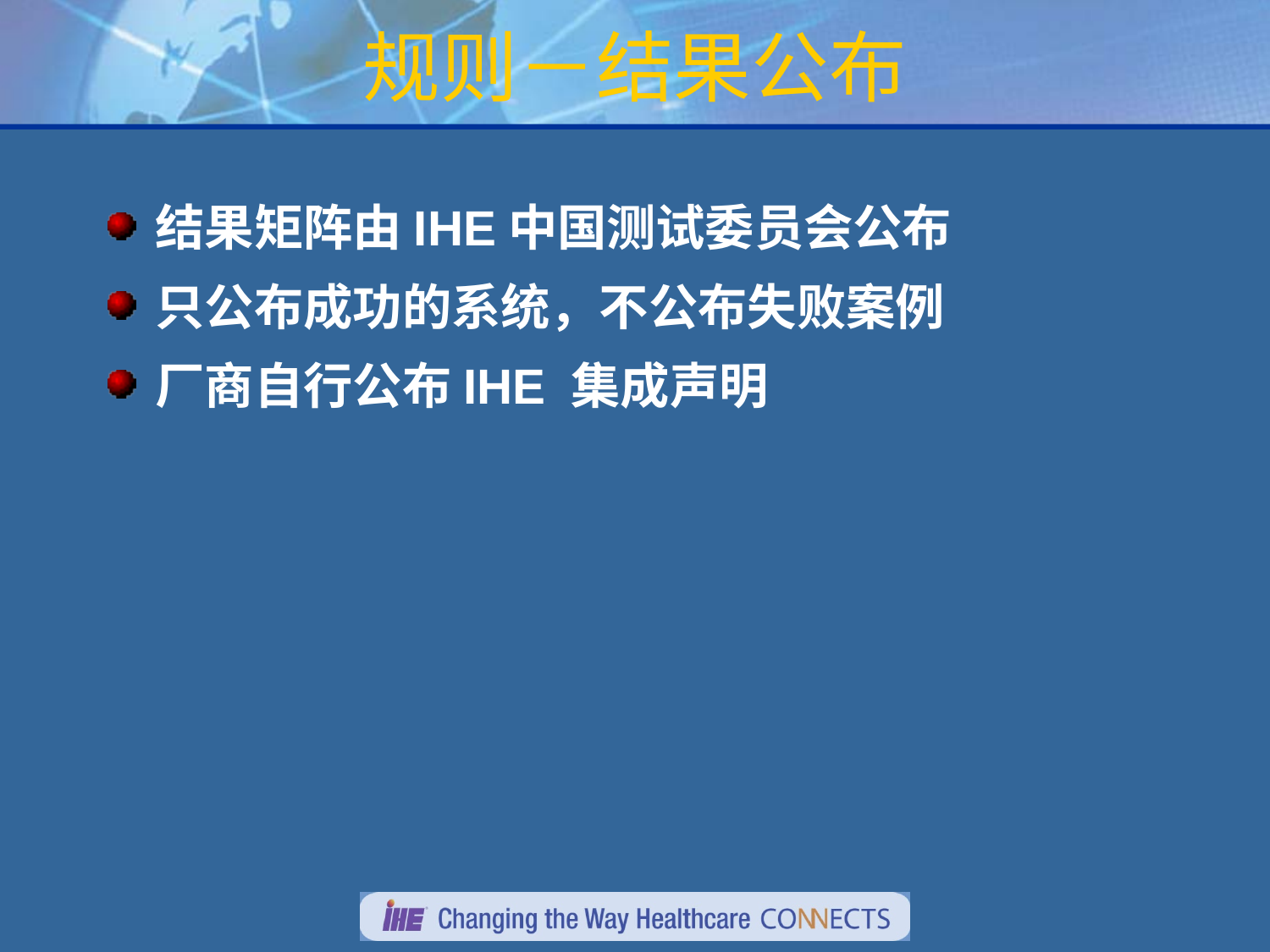

# 规则－结果公布
结果矩阵由IHE中国测试委员会公布
只公布成功的系统，不公布失败案例
厂商自行公布IHE 集成声明